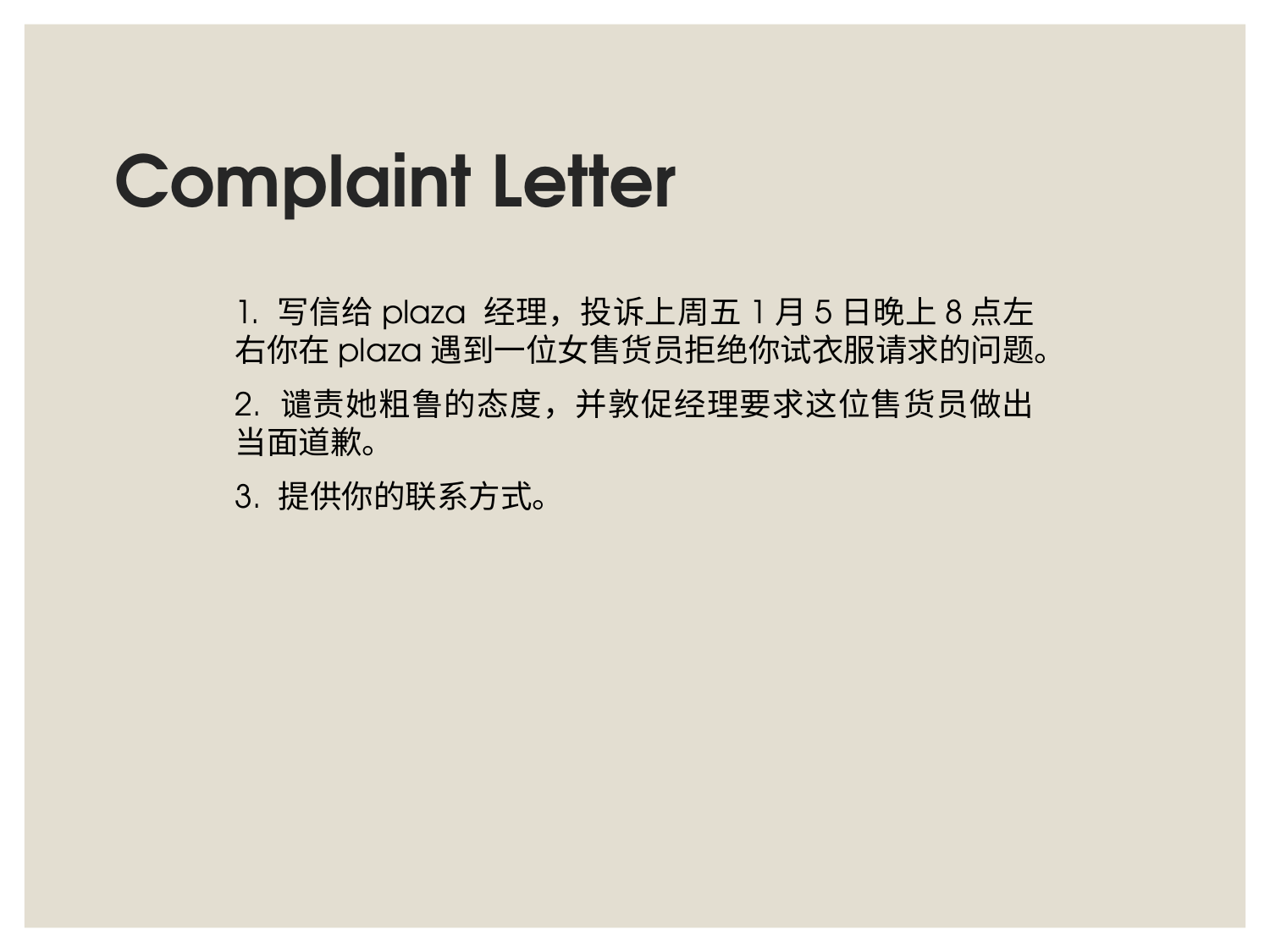

# Complaint Letter
1. 写信给plaza 经理，投诉上周五1月5日晚上8点左右你在plaza遇到一位女售货员拒绝你试衣服请求的问题。
2. 谴责她粗鲁的态度，并敦促经理要求这位售货员做出当面道歉。
3. 提供你的联系方式。